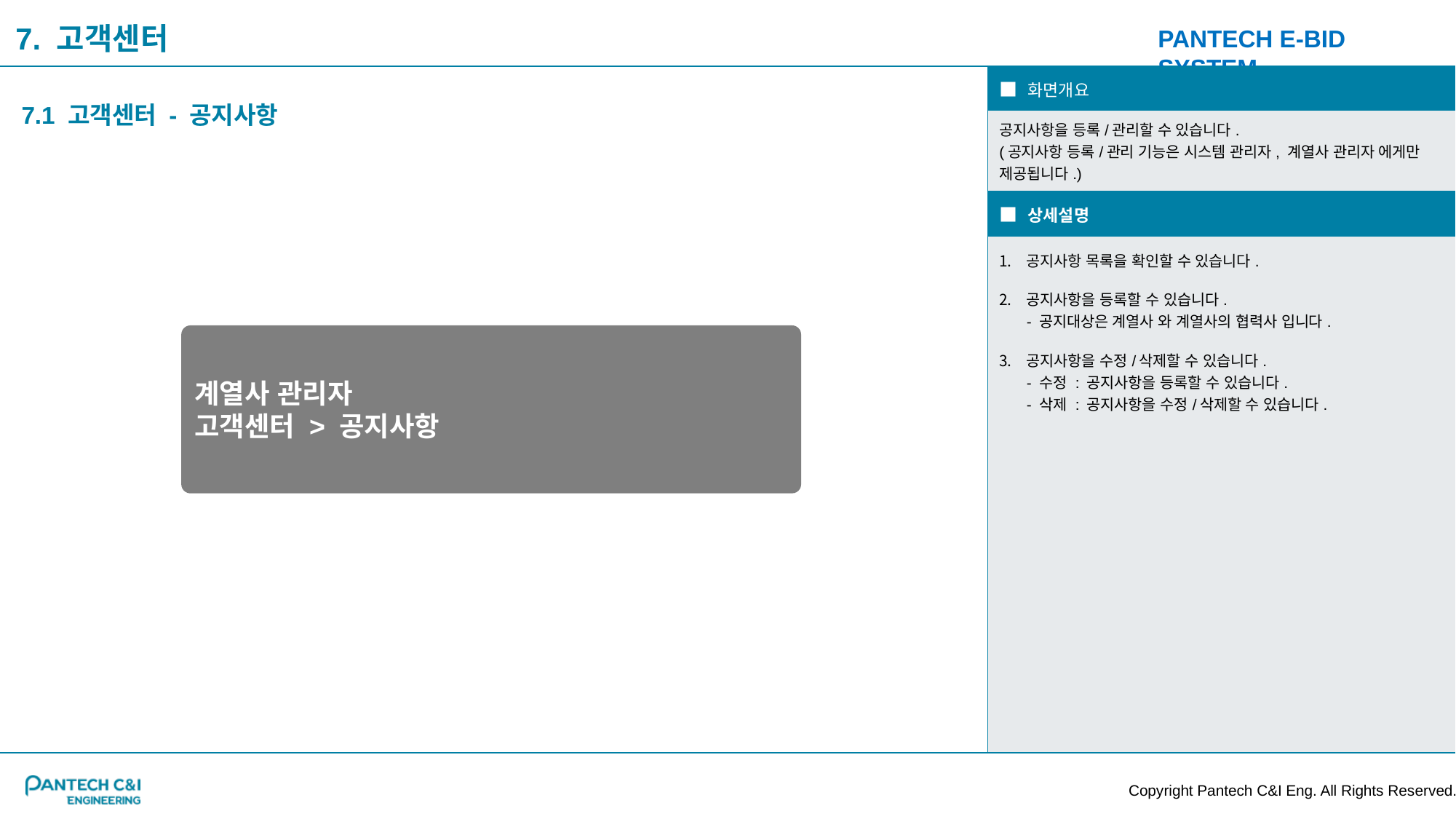

7. 고객센터
| ■ 화면개요 |
| --- |
| 공지사항을 등록/관리할 수 있습니다. (공지사항 등록/관리 기능은 시스템 관리자, 계열사 관리자 에게만 제공됩니다.) |
| ■ 상세설명 |
| 공지사항 목록을 확인할 수 있습니다. 공지사항을 등록할 수 있습니다. - 공지대상은 계열사 와 계열사의 협력사 입니다. 공지사항을 수정/삭제할 수 있습니다. - 수정 : 공지사항을 등록할 수 있습니다. - 삭제 : 공지사항을 수정/삭제할 수 있습니다. |
7.1 고객센터 - 공지사항
계열사 관리자
고객센터 > 공지사항